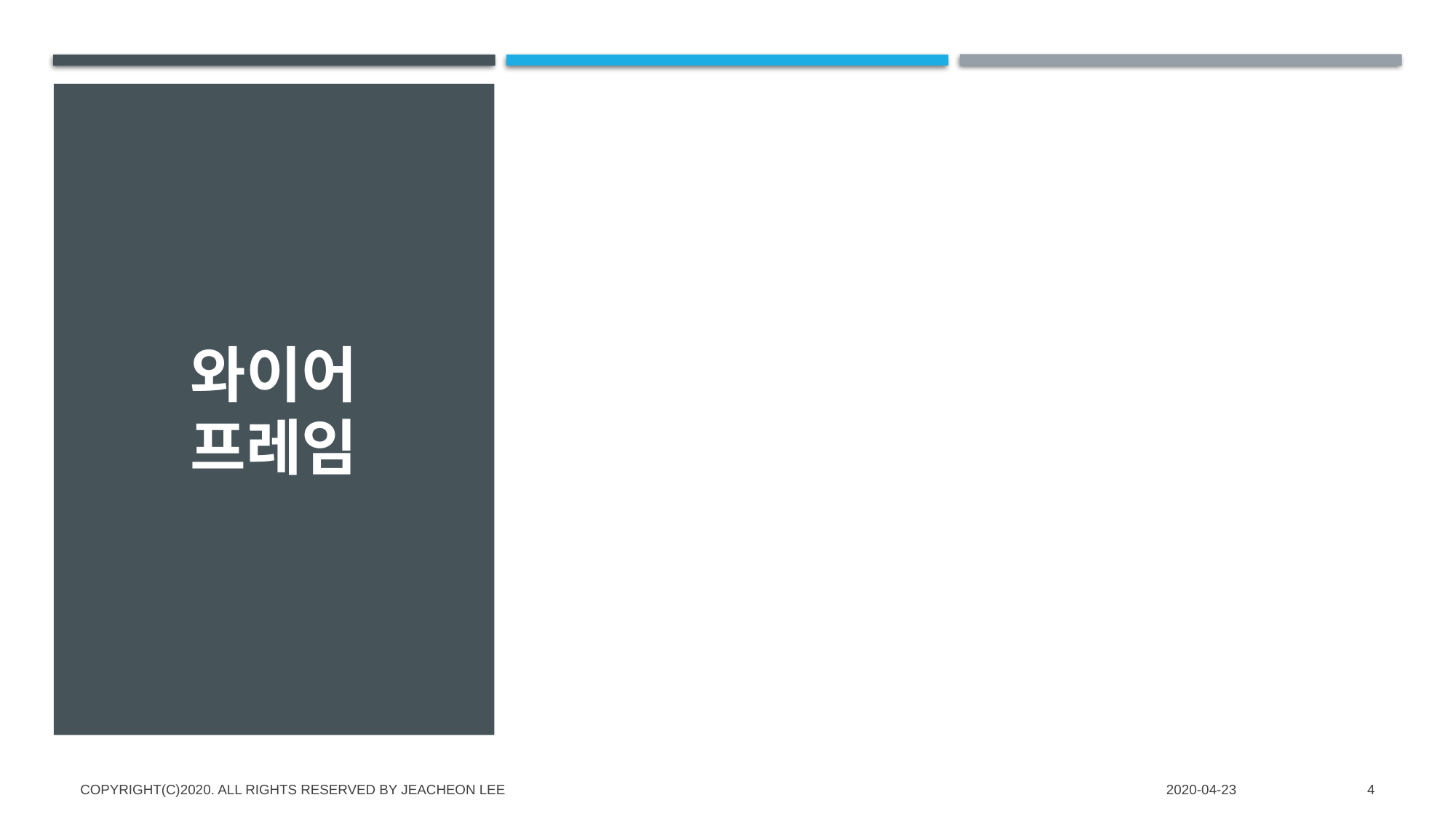

와이어
프레임
Copyright(c)2020. All rights reserved by JeaCheon LEE
2020-04-23
4